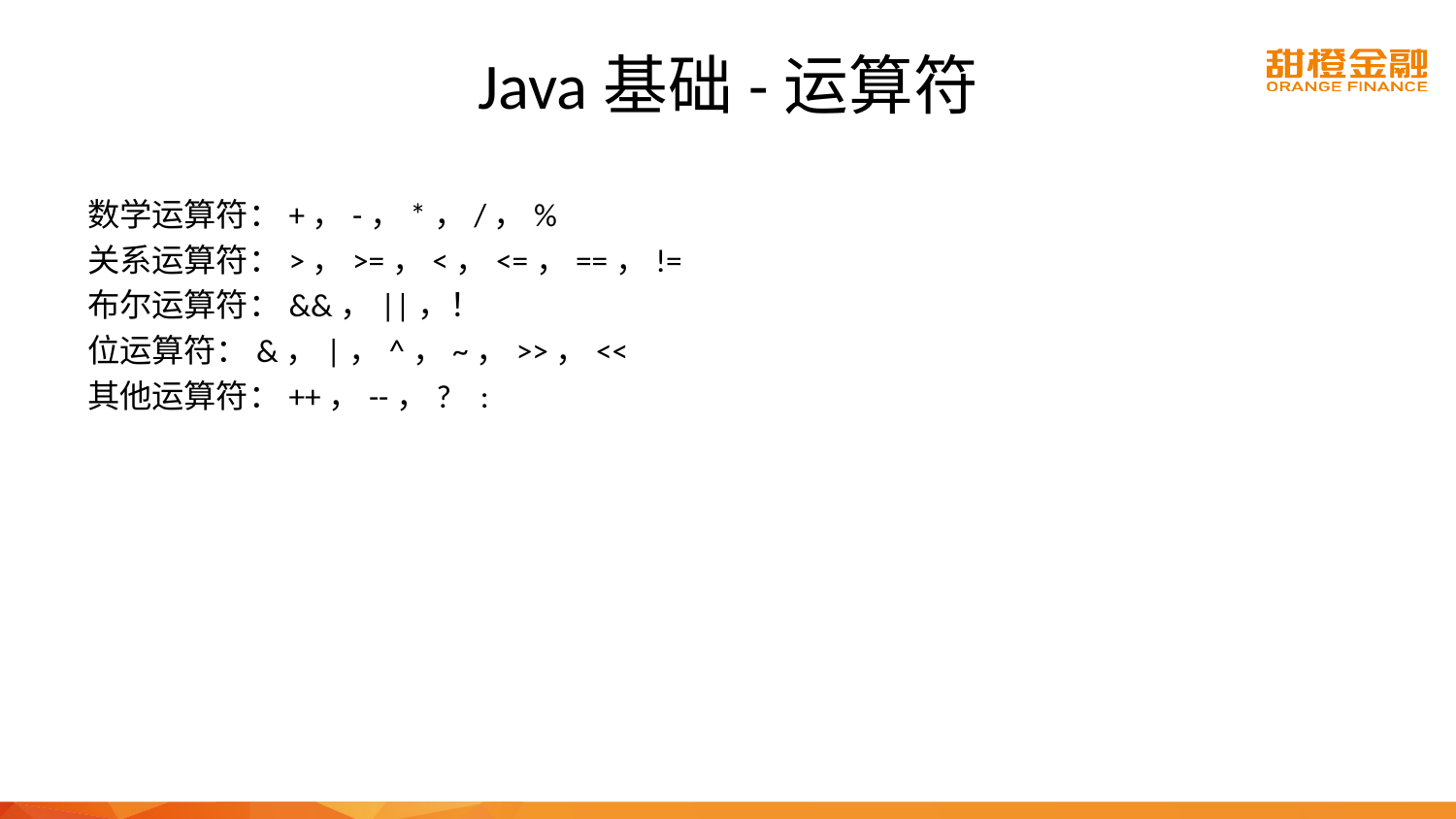

# Java基础-运算符
数学运算符：+，-，*，/，%
关系运算符：>，>=，<，<=，==，!=
布尔运算符：&&，||，！
位运算符：&，|，^，~，>>，<<
其他运算符：++，--，?    :